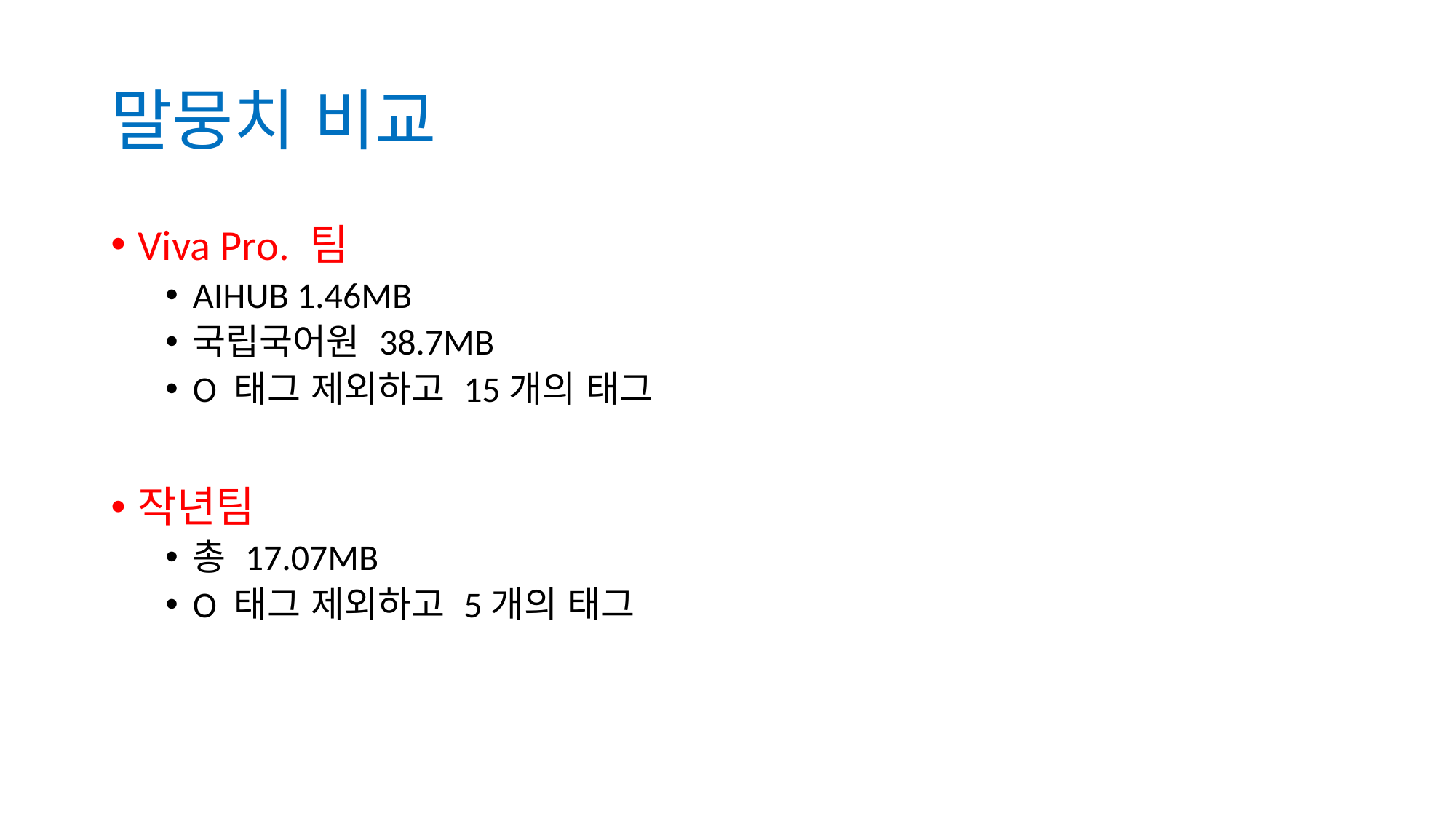

# 말뭉치 비교
Viva Pro. 팀
AIHUB 1.46MB
국립국어원 38.7MB
O 태그 제외하고 15개의 태그

작년팀
총 17.07MB
O 태그 제외하고 5개의 태그